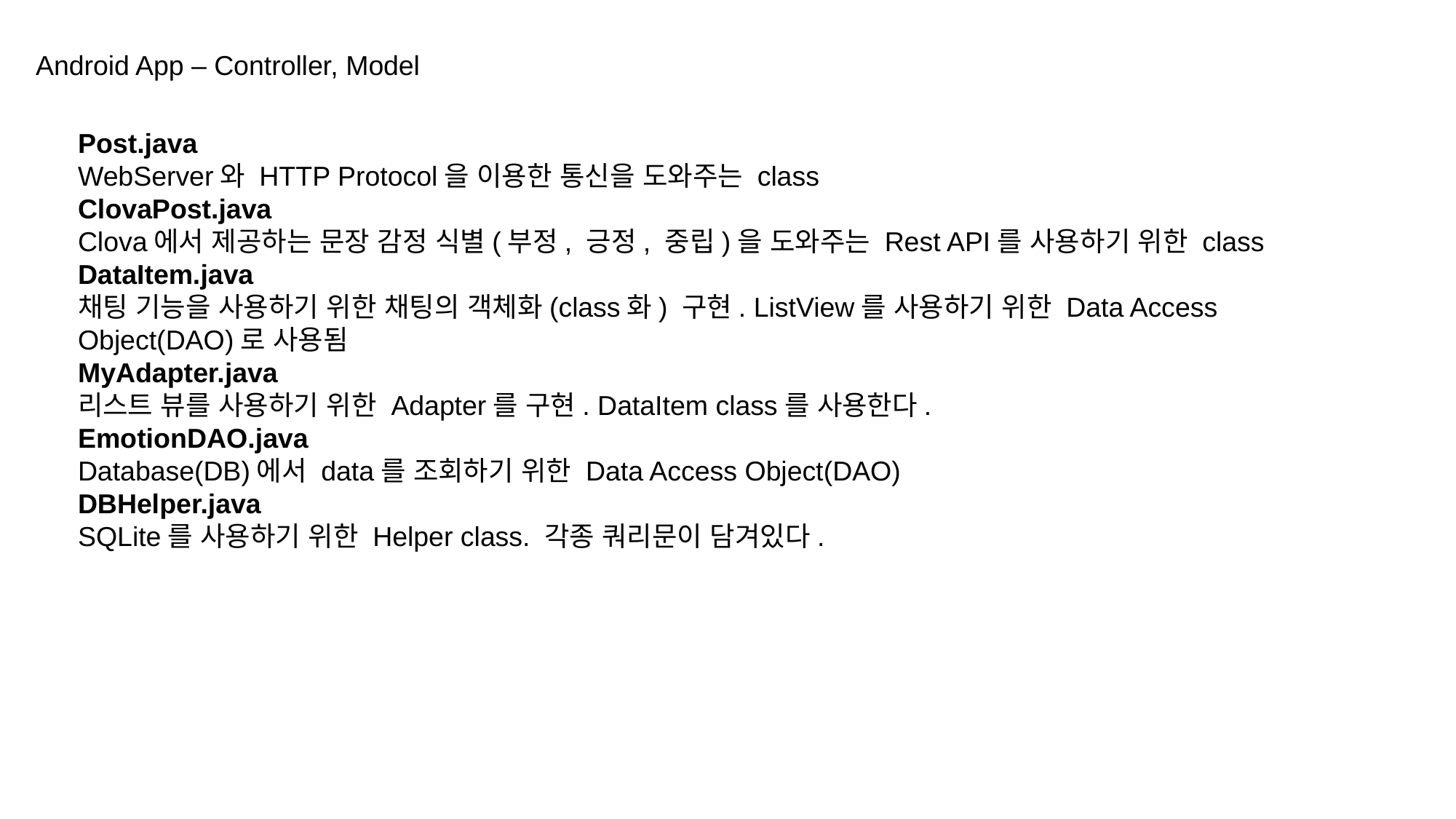

Android App – Controller, Model
Post.java
WebServer와 HTTP Protocol을 이용한 통신을 도와주는 class
ClovaPost.java
Clova에서 제공하는 문장 감정 식별(부정, 긍정, 중립)을 도와주는 Rest API를 사용하기 위한 class
DataItem.java
채팅 기능을 사용하기 위한 채팅의 객체화(class화) 구현. ListView를 사용하기 위한 Data Access Object(DAO)로 사용됨
MyAdapter.java
리스트 뷰를 사용하기 위한 Adapter를 구현. DataItem class를 사용한다.
EmotionDAO.java
Database(DB)에서 data를 조회하기 위한 Data Access Object(DAO)
DBHelper.java
SQLite를 사용하기 위한 Helper class. 각종 쿼리문이 담겨있다.